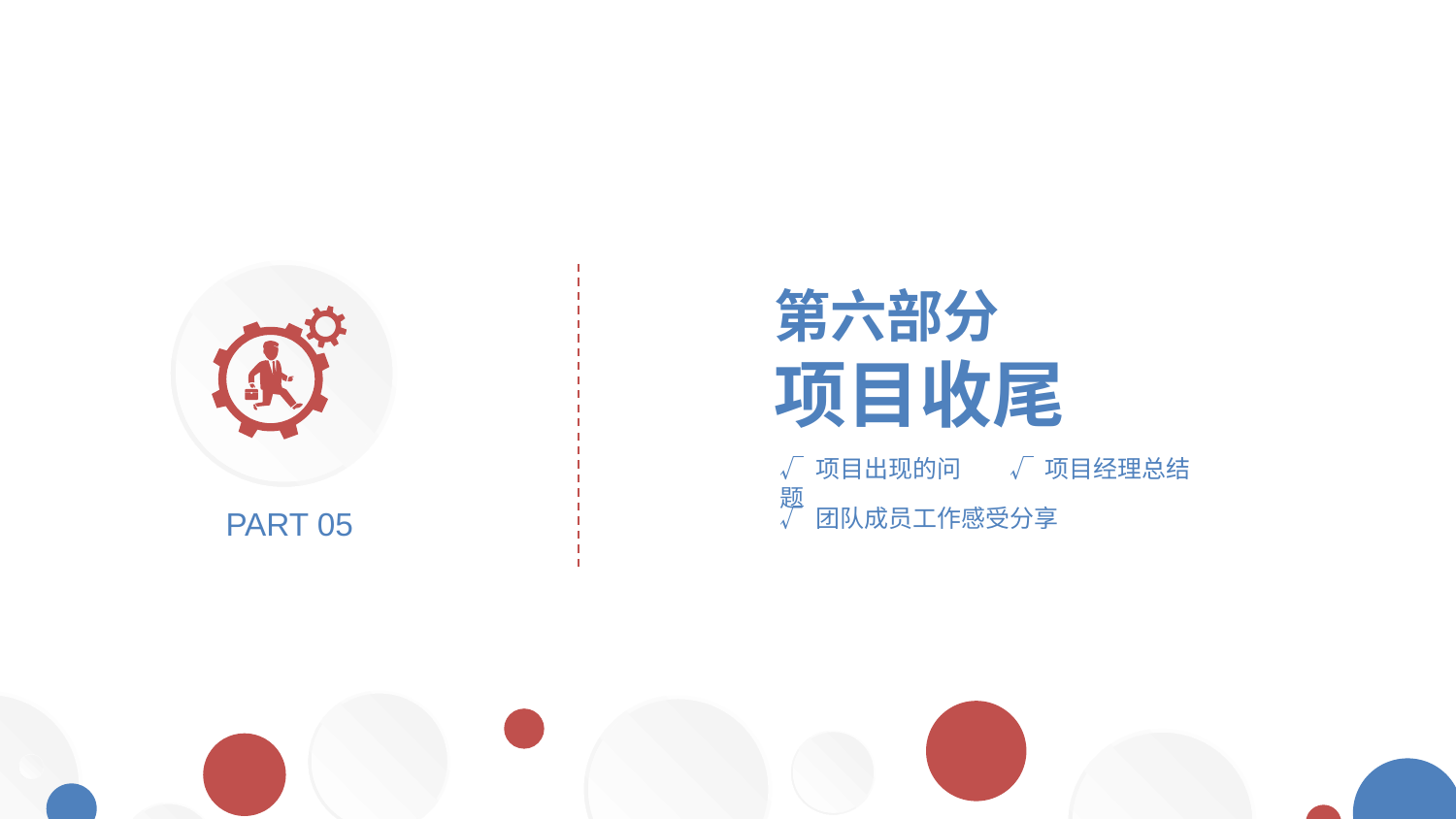

第六部分
项目收尾
√ 项目出现的问题
√ 项目经理总结
√ 团队成员工作感受分享
PART 05